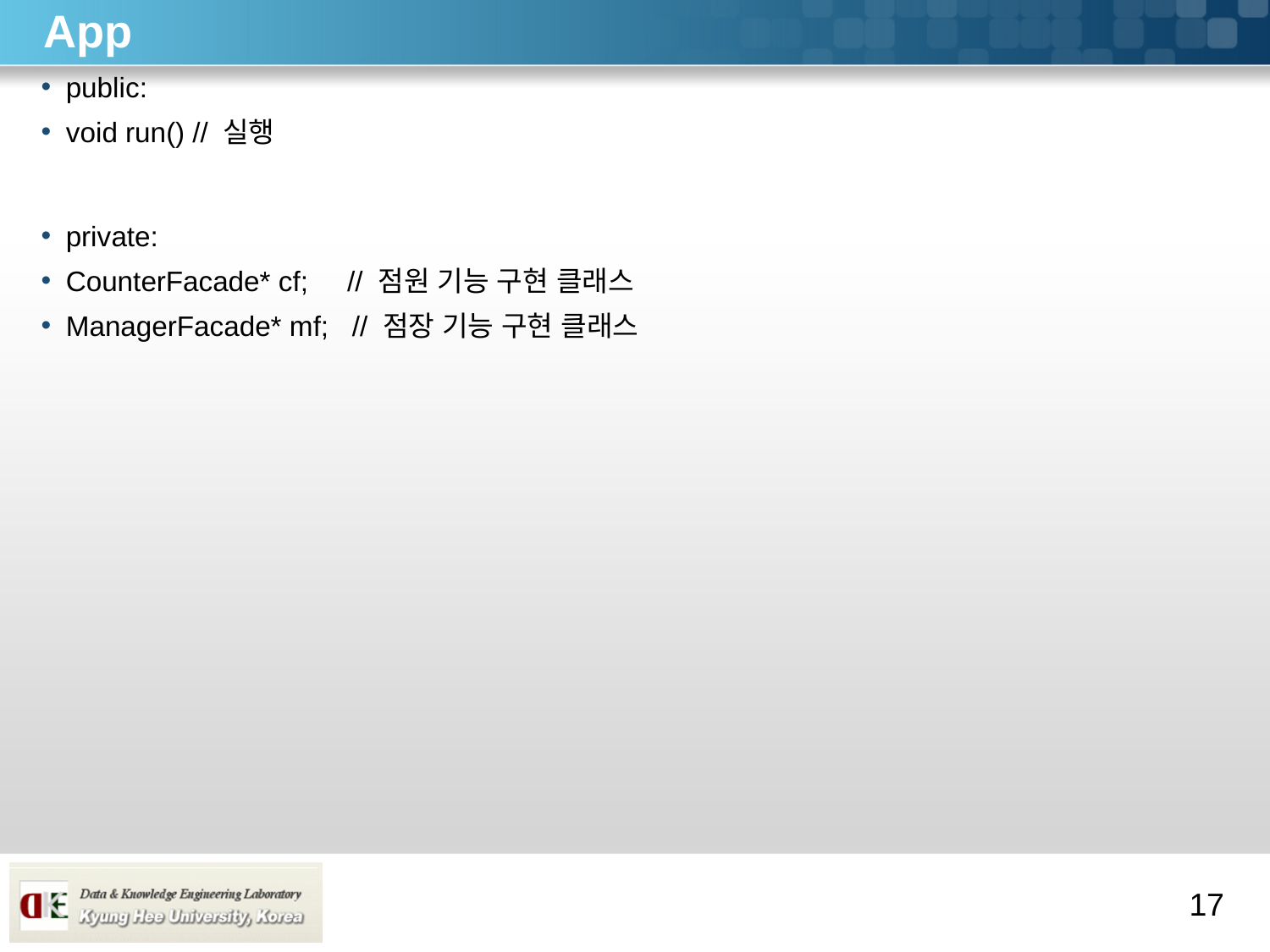

# App
public:
void run() // 실행

private:
CounterFacade* cf;     // 점원 기능 구현 클래스
ManagerFacade* mf;   // 점장 기능 구현 클래스